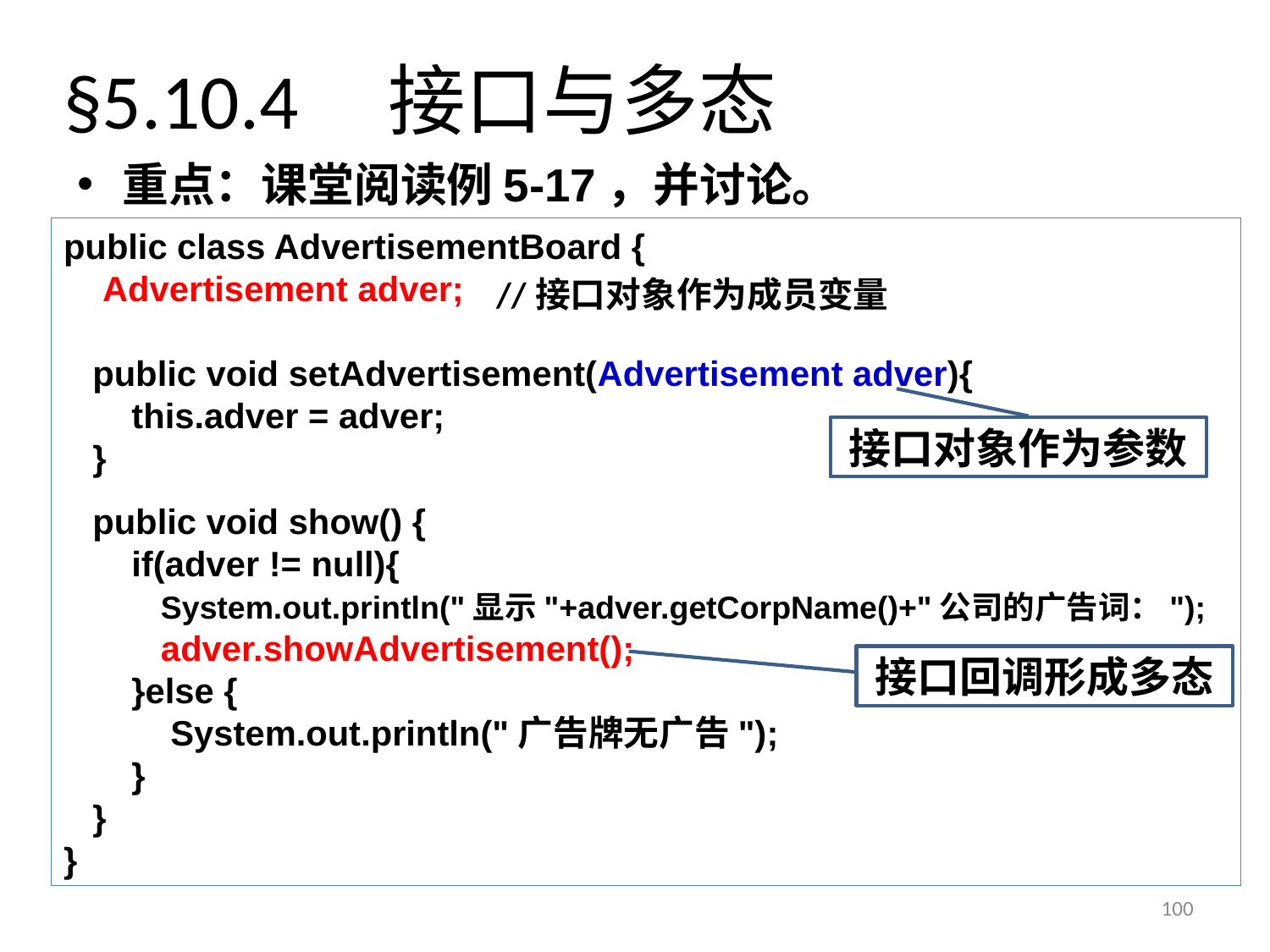

# §5.10.4    接口与多态
重点：课堂阅读例5-17，并讨论。

public class AdvertisementBoard {
    Advertisement adver;

   public void setAdvertisement(Advertisement adver){
       this.adver = adver;
   }

   public void show() {
       if(adver != null){
          System.out.println("显示"+adver.getCorpName()+"公司的广告词：");
          adver.showAdvertisement();
       }else {
           System.out.println("广告牌无广告");
       }
   }
}
//接口对象作为成员变量
接口对象作为参数
接口回调形成多态
100